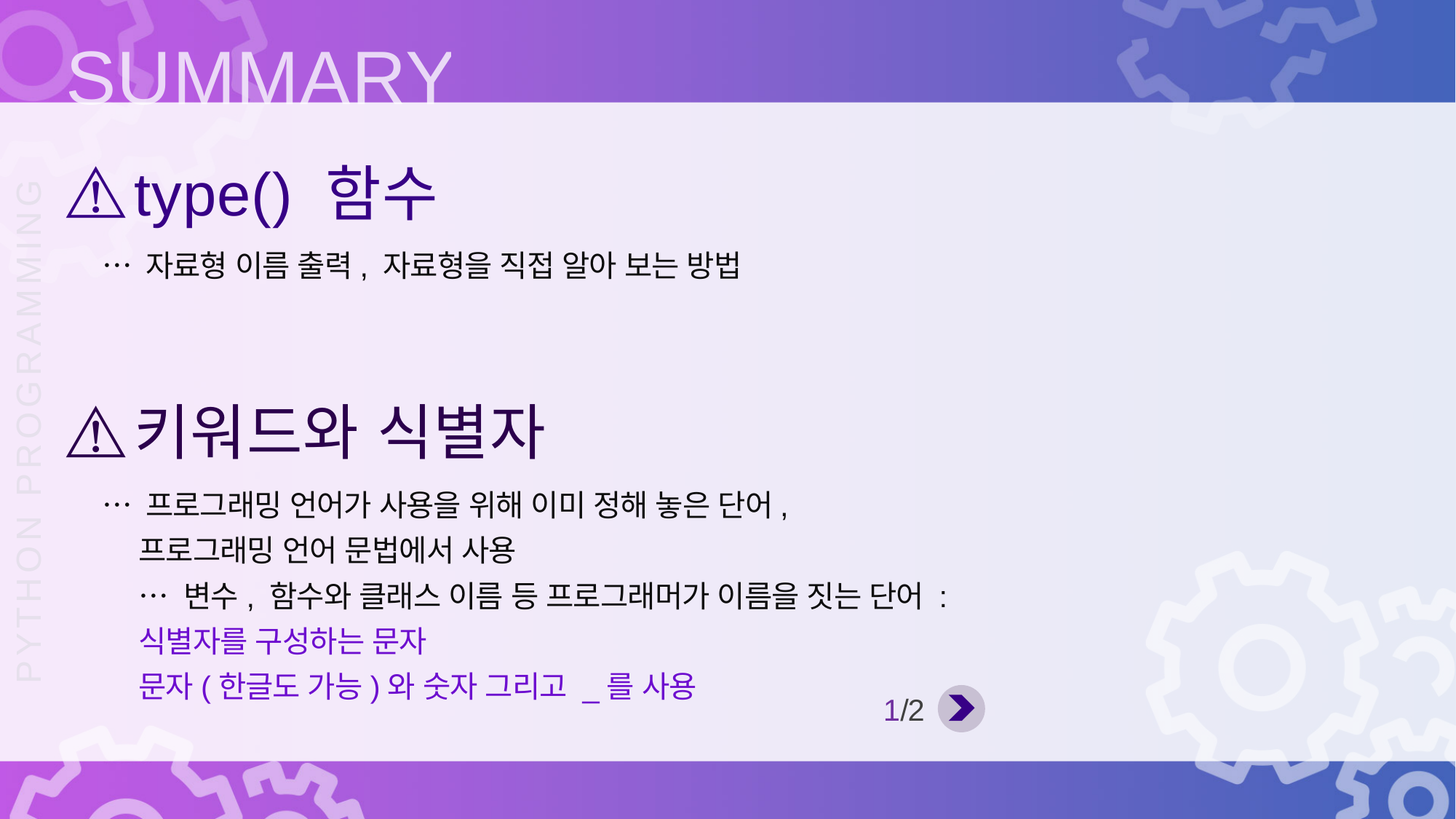

type() 함수
… 자료형 이름 출력, 자료형을 직접 알아 보는 방법
키워드와 식별자
… 프로그래밍 언어가 사용을 위해 이미 정해 놓은 단어,
프로그래밍 언어 문법에서 사용
… 변수, 함수와 클래스 이름 등 프로그래머가 이름을 짓는 단어 :
식별자를 구성하는 문자
문자(한글도 가능)와 숫자 그리고 _를 사용
1/2